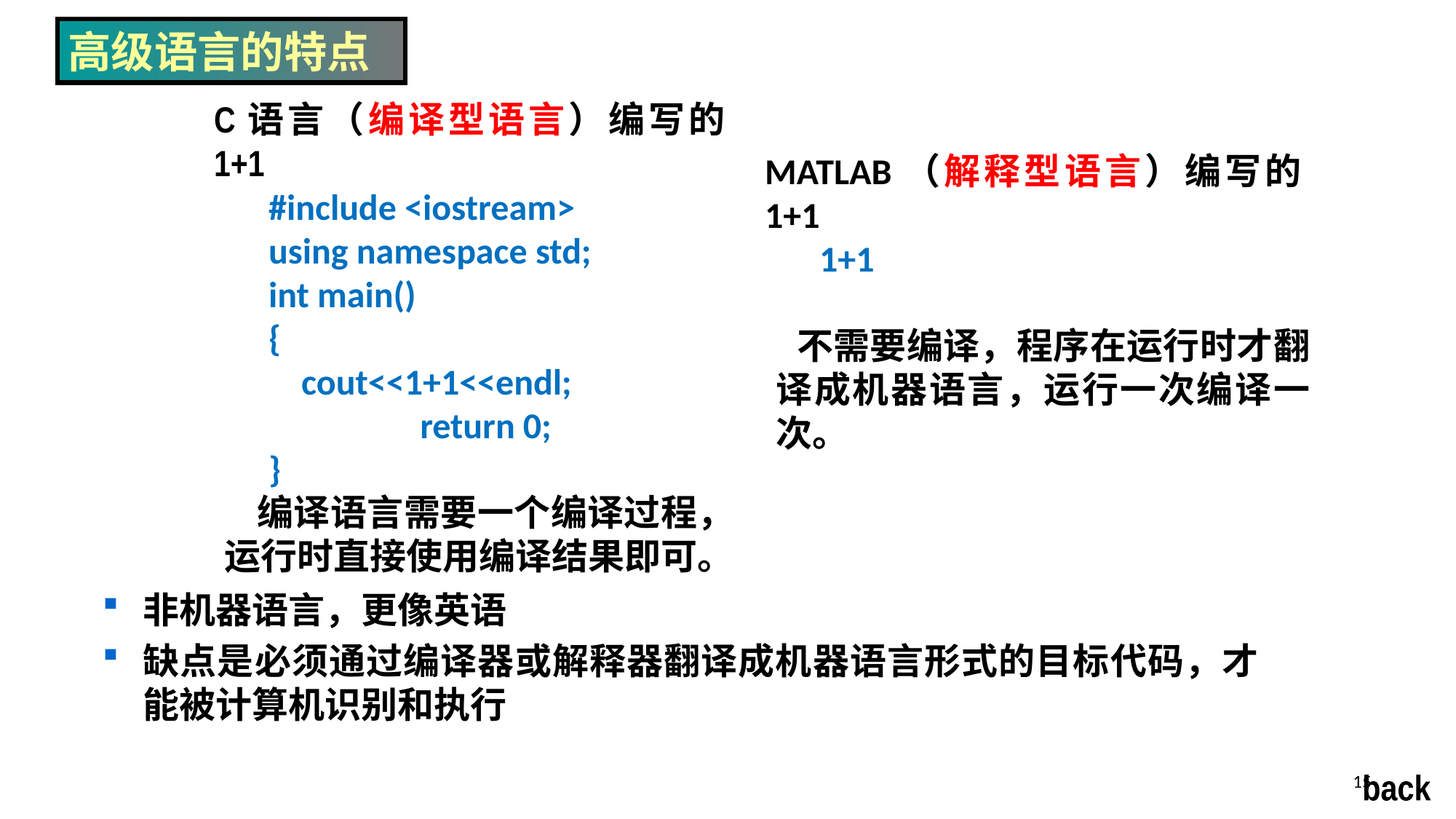

高级语言的特点
C语言（编译型语言）编写的1+1
#include <iostream>
using namespace std;
int main()
{
    cout<<1+1<<endl;
		 return 0;
}
编译语言需要一个编译过程，运行时直接使用编译结果即可。
MATLAB（解释型语言）编写的1+1
1+1

不需要编译，程序在运行时才翻译成机器语言，运行一次编译一次。
非机器语言，更像英语
缺点是必须通过编译器或解释器翻译成机器语言形式的目标代码，才能被计算机识别和执行
15